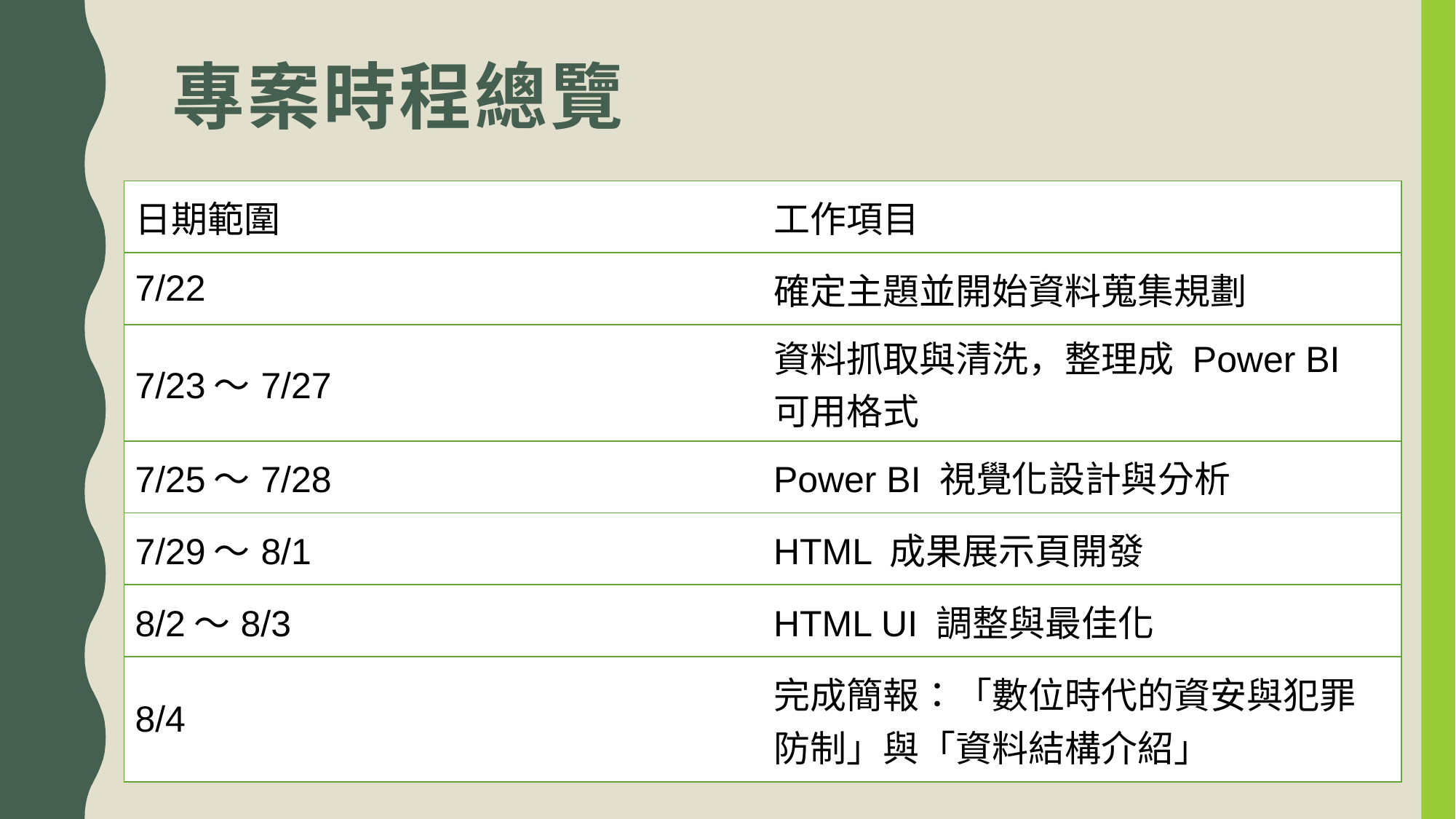

# 專案時程總覽
| 日期範圍 | 工作項目 |
| --- | --- |
| 7/22 | 確定主題並開始資料蒐集規劃 |
| 7/23～7/27 | 資料抓取與清洗，整理成 Power BI 可用格式 |
| 7/25～7/28 | Power BI 視覺化設計與分析 |
| 7/29～8/1 | HTML 成果展示頁開發 |
| 8/2～8/3 | HTML UI 調整與最佳化 |
| 8/4 | 完成簡報：「數位時代的資安與犯罪防制」與「資料結構介紹」 |